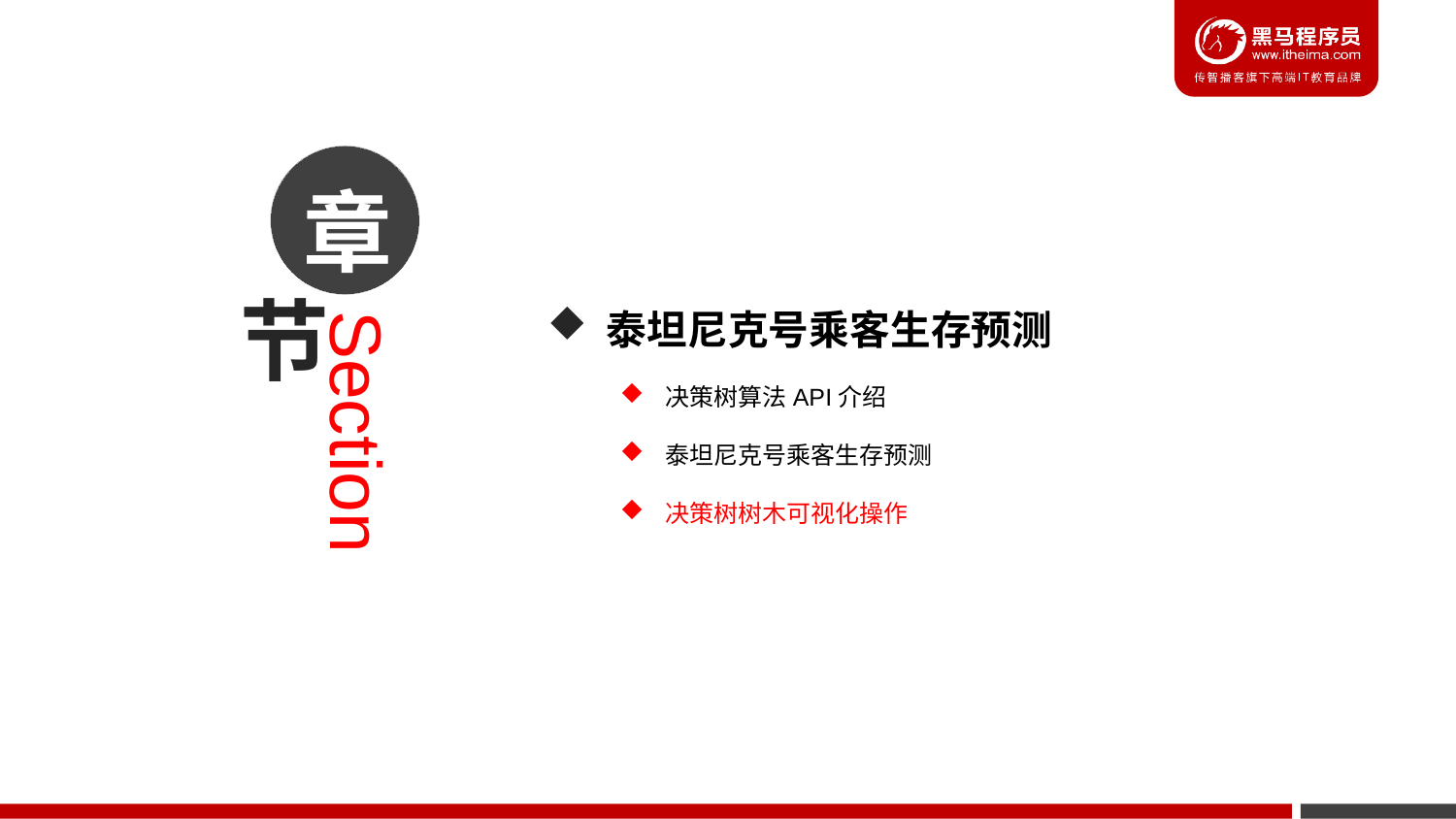

章
 泰坦尼克号乘客生存预测
决策树算法API介绍
泰坦尼克号乘客生存预测
决策树树木可视化操作
节
Section